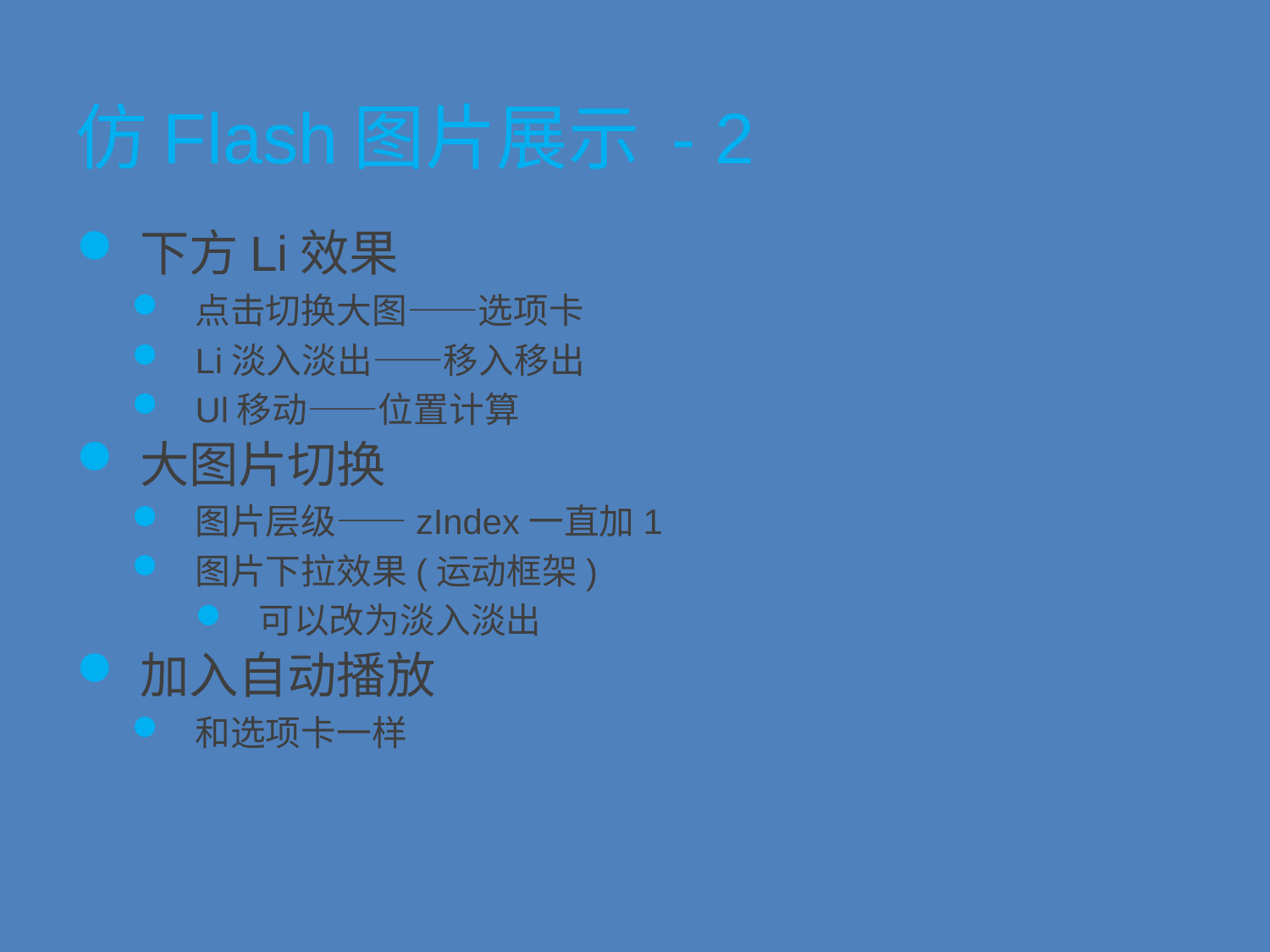

# 仿Flash图片展示 - 2
下方Li效果
点击切换大图——选项卡
Li淡入淡出——移入移出
Ul移动——位置计算
大图片切换
图片层级——zIndex一直加1
图片下拉效果(运动框架)
可以改为淡入淡出
加入自动播放
和选项卡一样